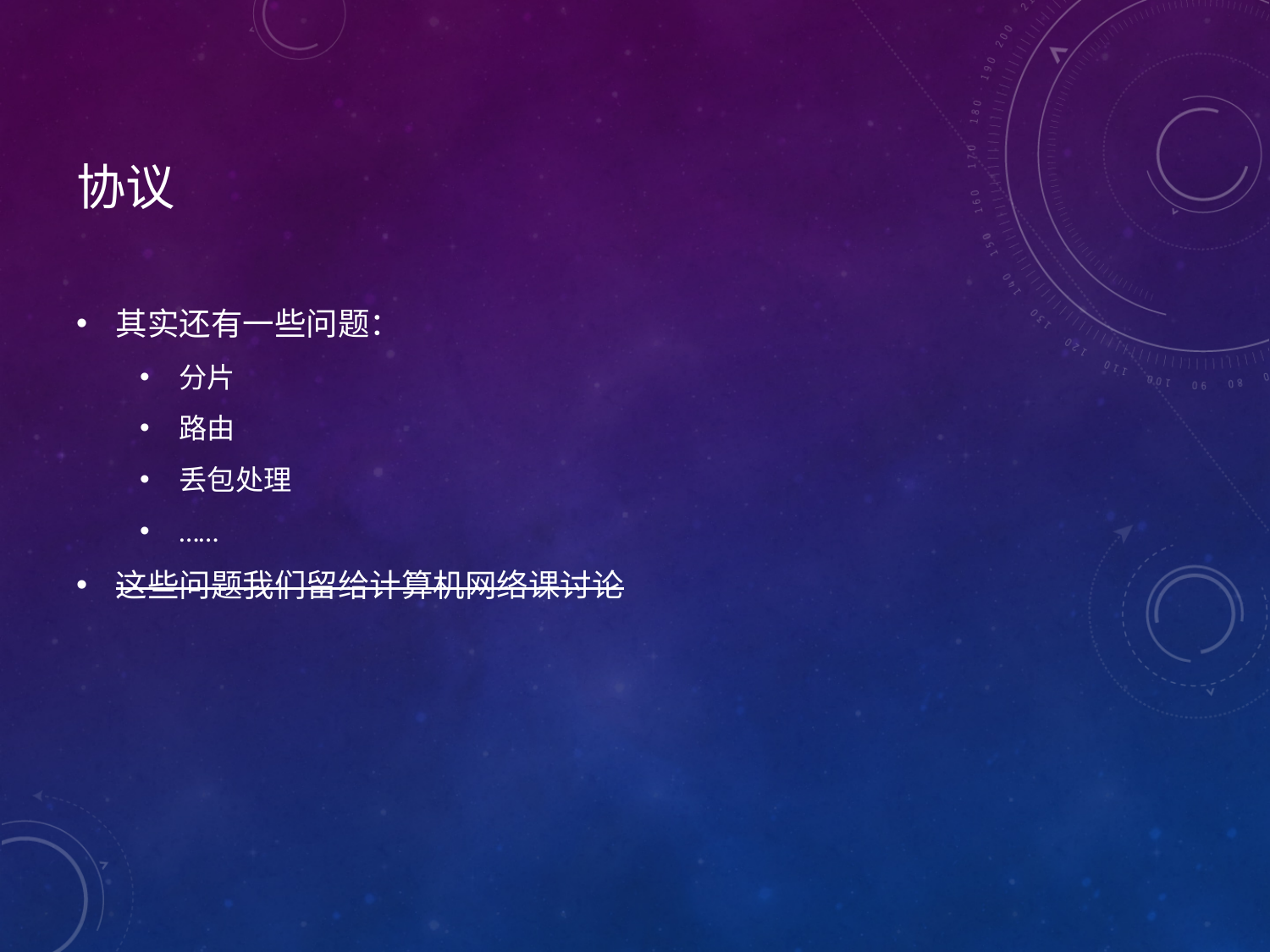

# 协议
其实还有一些问题：
分片
路由
丢包处理
……
这些问题我们留给计算机网络课讨论